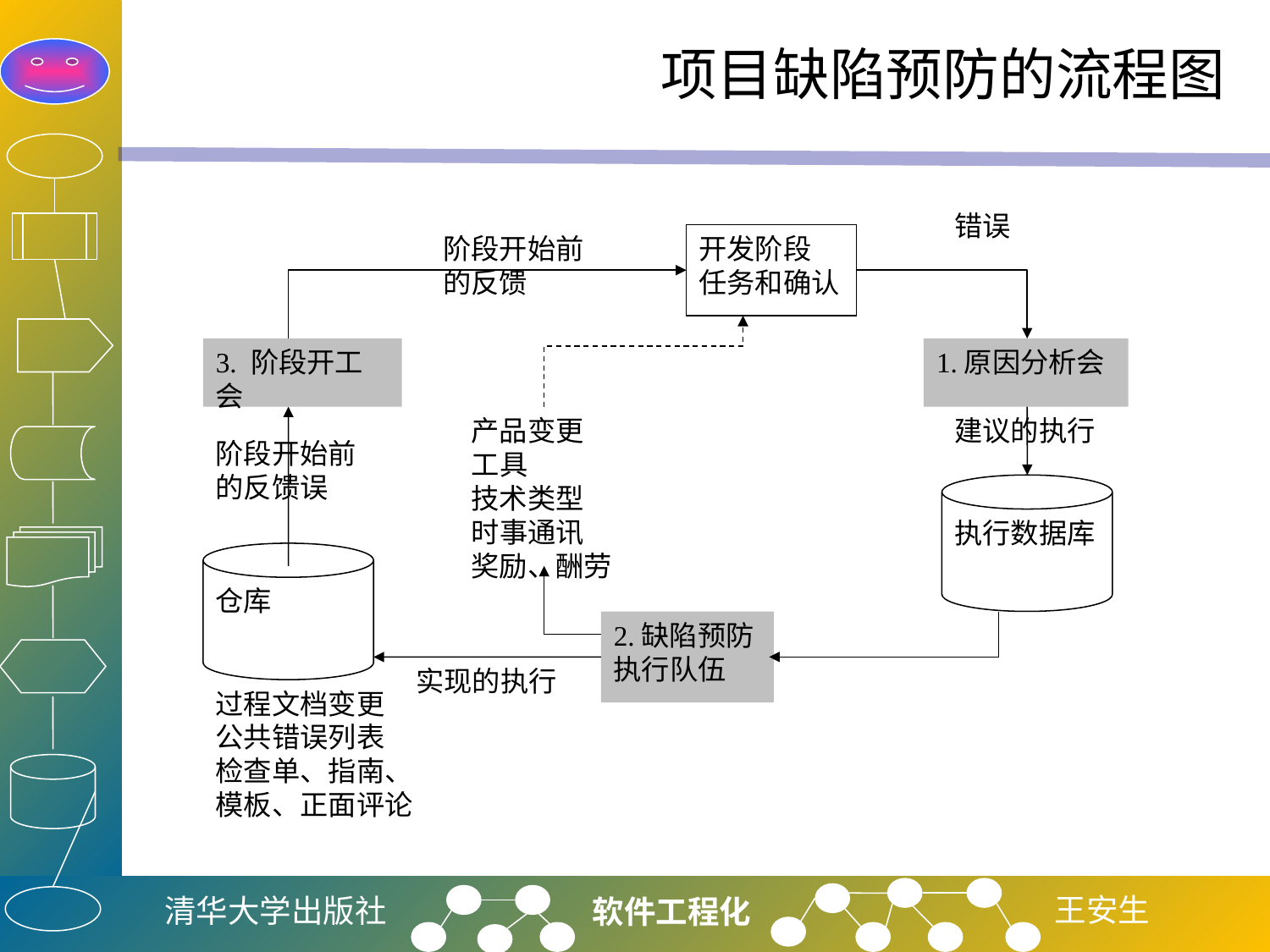

# 项目缺陷预防的流程图
错误
阶段开始前
的反馈
开发阶段
任务和确认

3. 阶段开工会
1.原因分析会

产品变更
工具
技术类型
时事通讯
奖励、酬劳
建议的执行

阶段开始前
的反馈误
执行数据库
仓库

2.缺陷预防
执行队伍

实现的执行
过程文档变更
公共错误列表
检查单、指南、模板、正面评论